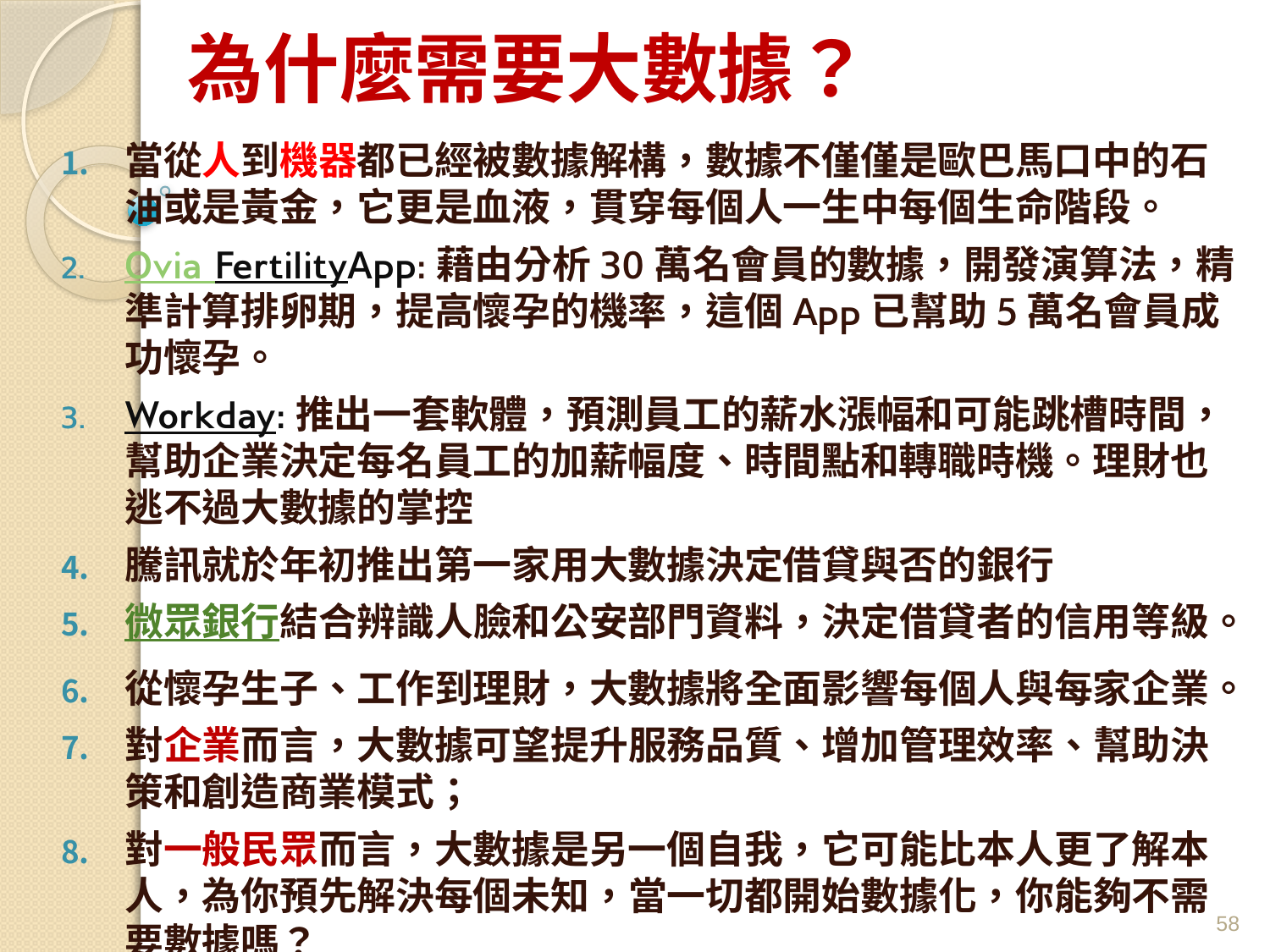

# 為什麼需要大數據？
當從人到機器都已經被數據解構，數據不僅僅是歐巴馬口中的石油或是黃金，它更是血液，貫穿每個人一生中每個生命階段。
Ovia FertilityApp:藉由分析30萬名會員的數據，開發演算法，精準計算排卵期，提高懷孕的機率，這個App已幫助5萬名會員成功懷孕。
Workday:推出一套軟體，預測員工的薪水漲幅和可能跳槽時間，幫助企業決定每名員工的加薪幅度、時間點和轉職時機。理財也逃不過大數據的掌控
騰訊就於年初推出第一家用大數據決定借貸與否的銀行
微眾銀行結合辨識人臉和公安部門資料，決定借貸者的信用等級。
從懷孕生子、工作到理財，大數據將全面影響每個人與每家企業。
對企業而言，大數據可望提升服務品質、增加管理效率、幫助決策和創造商業模式；
對一般民眾而言，大數據是另一個自我，它可能比本人更了解本人，為你預先解決每個未知，當一切都開始數據化，你能夠不需要數據嗎？

58